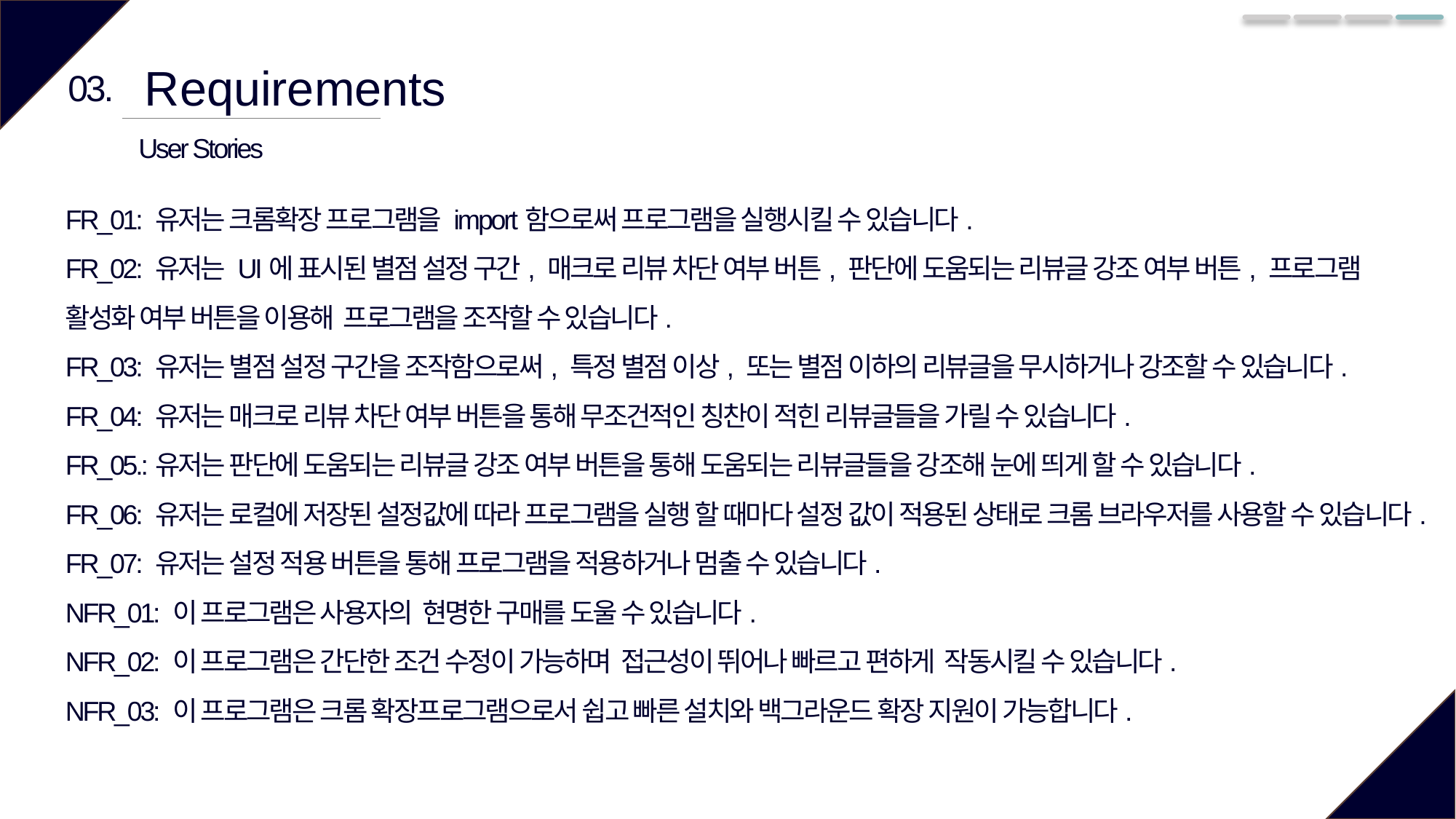

Requirements
03.
User Stories
FR_01: 유저는 크롬확장 프로그램을 import함으로써 프로그램을 실행시킬 수 있습니다.
FR_02: 유저는 UI에 표시된 별점 설정 구간, 매크로 리뷰 차단 여부 버튼, 판단에 도움되는 리뷰글 강조 여부 버튼, 프로그램 활성화 여부 버튼을 이용해  프로그램을 조작할 수 있습니다.
FR_03: 유저는 별점 설정 구간을 조작함으로써, 특정 별점 이상, 또는 별점 이하의 리뷰글을 무시하거나 강조할 수 있습니다.
FR_04: 유저는 매크로 리뷰 차단 여부 버튼을 통해 무조건적인 칭찬이 적힌 리뷰글들을 가릴 수 있습니다.
FR_05.:유저는 판단에 도움되는 리뷰글 강조 여부 버튼을 통해 도움되는 리뷰글들을 강조해 눈에 띄게 할 수 있습니다.
FR_06: 유저는 로컬에 저장된 설정값에 따라 프로그램을 실행 할 때마다 설정 값이 적용된 상태로 크롬 브라우저를 사용할 수 있습니다.
FR_07: 유저는 설정 적용 버튼을 통해 프로그램을 적용하거나 멈출 수 있습니다.
NFR_01: 이 프로그램은 사용자의  현명한 구매를 도울 수 있습니다.
NFR_02: 이 프로그램은 간단한 조건 수정이 가능하며  접근성이 뛰어나 빠르고 편하게  작동시킬 수 있습니다.
NFR_03: 이 프로그램은 크롬 확장프로그램으로서 쉽고 빠른 설치와 백그라운드 확장 지원이 가능합니다.